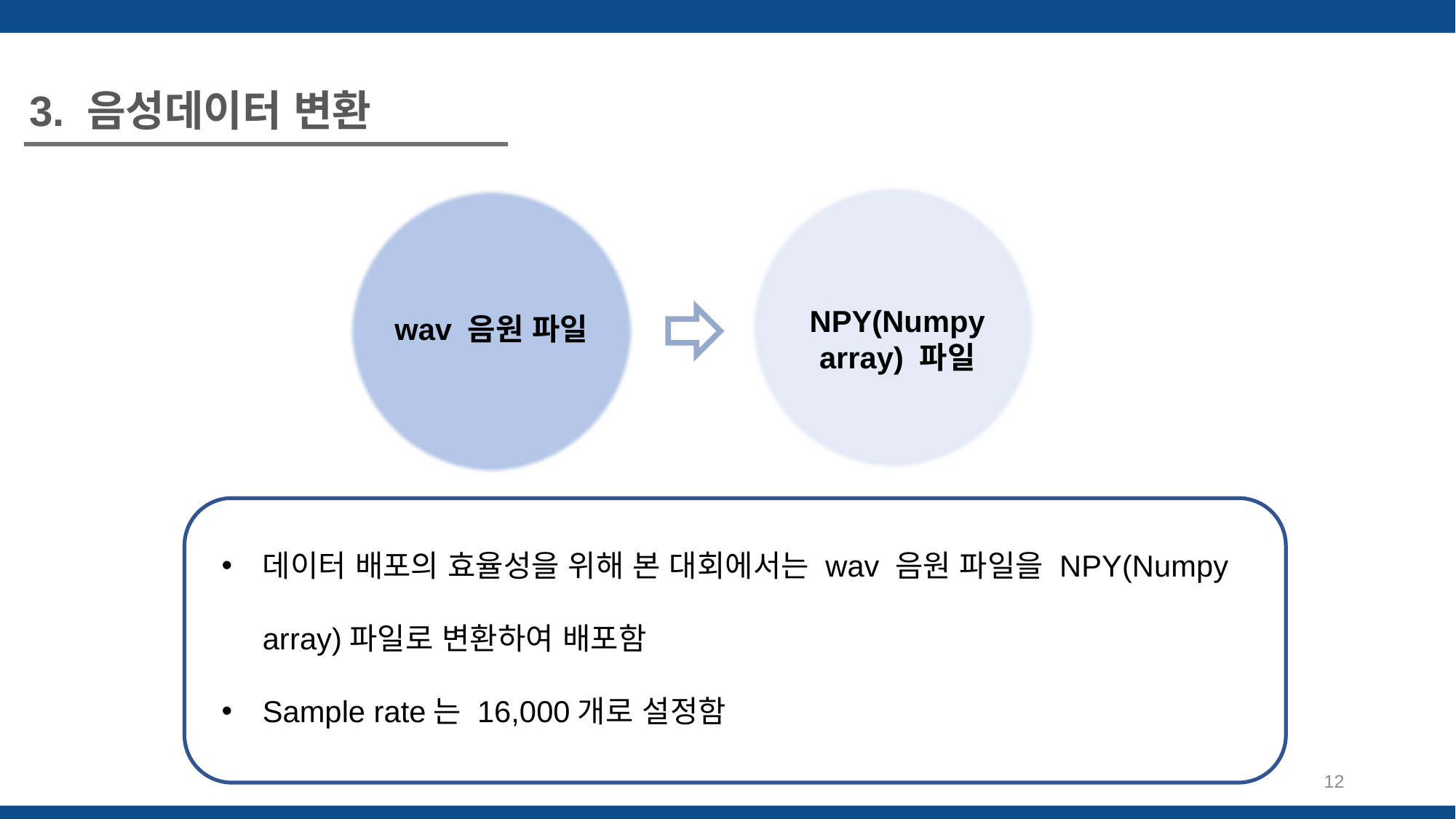

3. 음성데이터 변환

NPY(Numpy array) 파일
wav 음원 파일

데이터 배포의 효율성을 위해 본 대회에서는 wav 음원 파일을 NPY(Numpy array)파일로 변환하여 배포함
Sample rate는 16,000개로 설정함
12